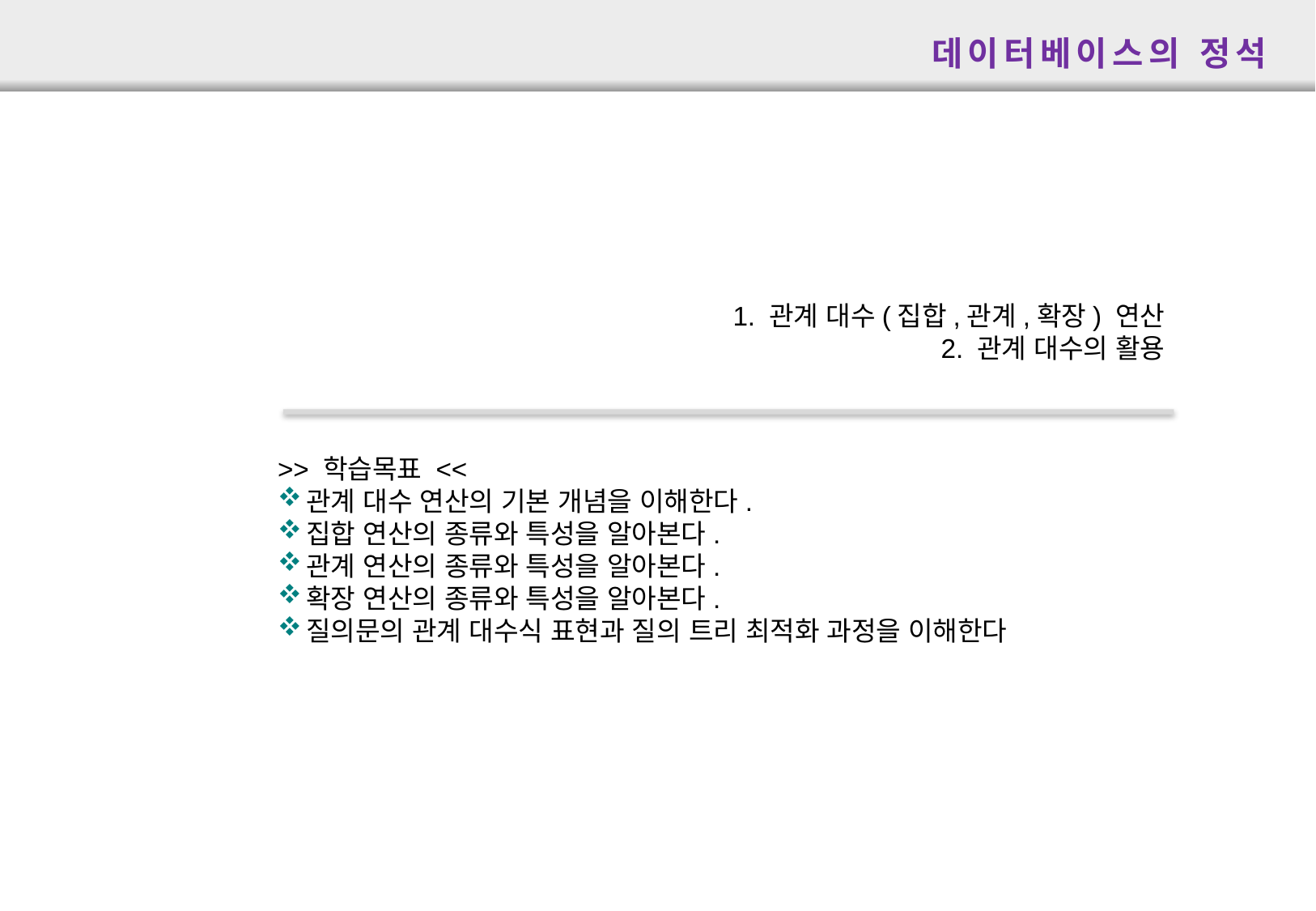

데이터베이스의 정석
1. 관계 대수(집합,관계,확장) 연산
2. 관계 대수의 활용

>> 학습목표 <<
관계 대수 연산의 기본 개념을 이해한다.
집합 연산의 종류와 특성을 알아본다.
관계 연산의 종류와 특성을 알아본다.
확장 연산의 종류와 특성을 알아본다.
질의문의 관계 대수식 표현과 질의 트리 최적화 과정을 이해한다